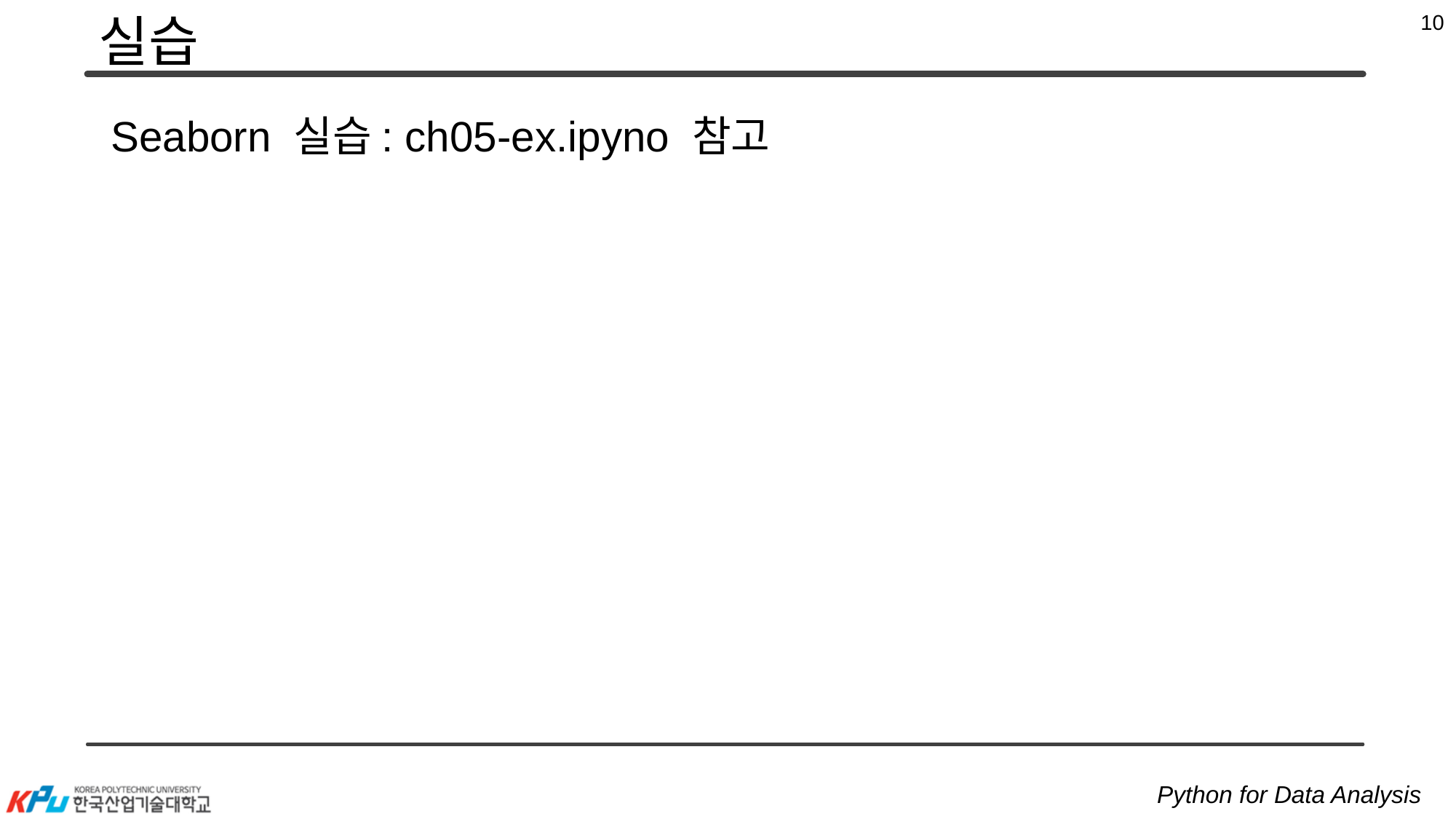

10
# 실습
Seaborn 실습: ch05-ex.ipyno 참고